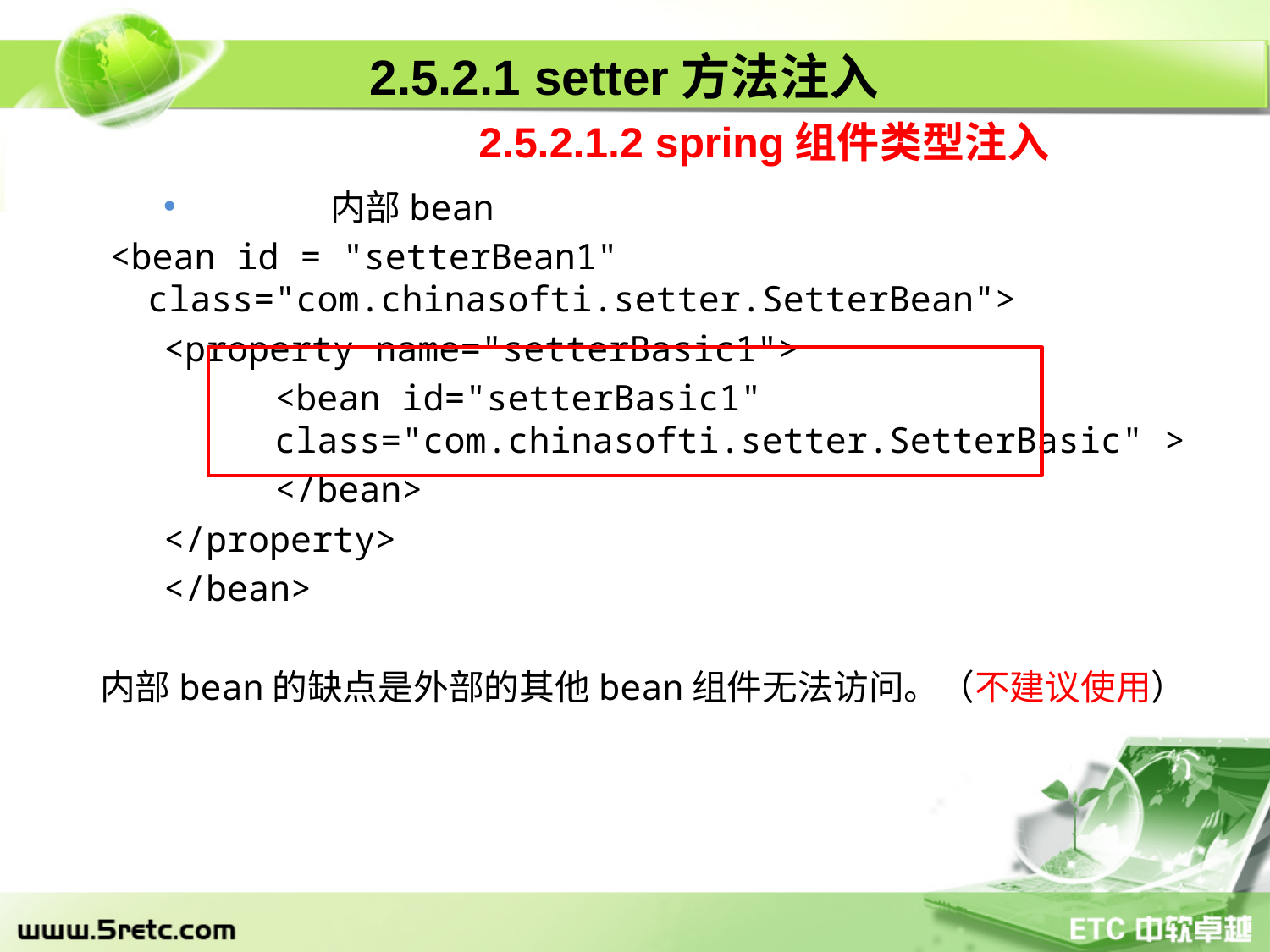

2.5.2.1 setter方法注入

2.5.2.1.2 spring组件类型注入
	内部bean
 <bean id = "setterBean1" class="com.chinasofti.setter.SetterBean">
   <property name="setterBasic1">
   	<bean id="setterBasic1"     				   	class="com.chinasofti.setter.SetterBasic" >
		</bean>
   </property>
   </bean>

内部bean的缺点是外部的其他bean组件无法访问。（不建议使用）